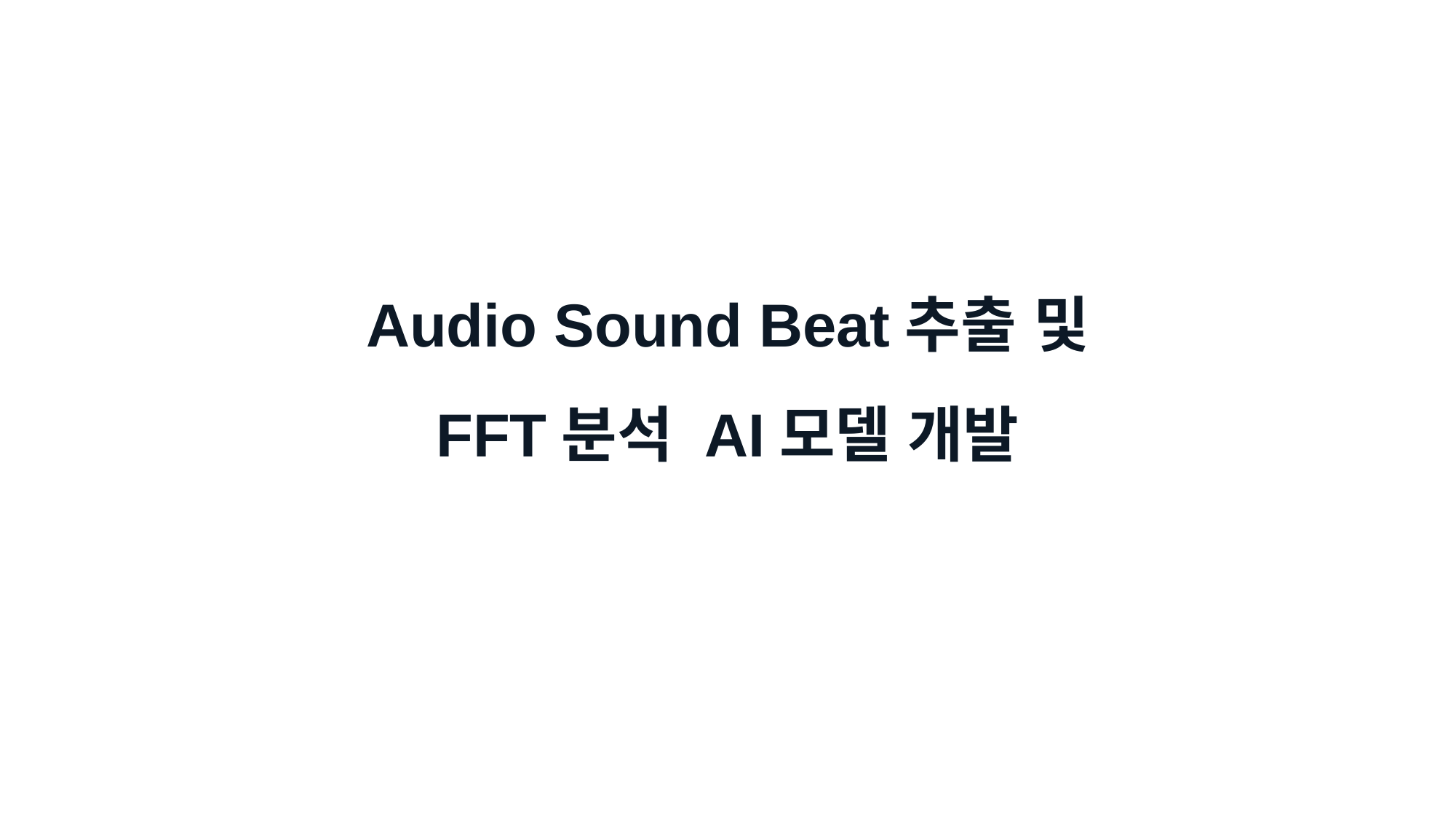

Audio Sound Beat추출 및
FFT분석 AI모델 개발